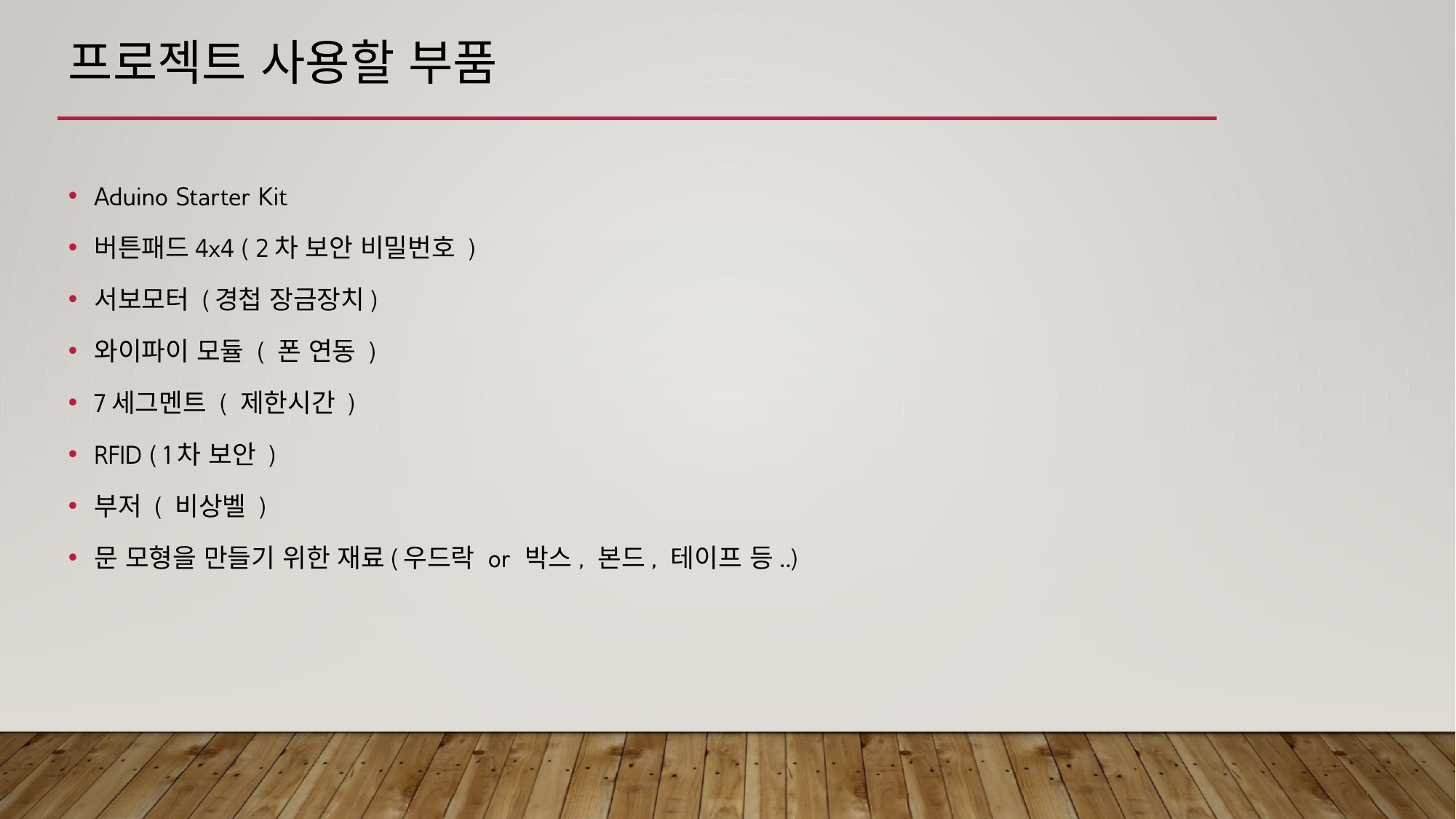

# 프로젝트 사용할 부품
Aduino Starter Kit
버튼패드4x4 ( 2차 보안 비밀번호 )
서보모터 (경첩 장금장치)
와이파이 모듈 ( 폰 연동 )
7세그멘트 ( 제한시간 )
RFID ( 1차 보안 )
부저 ( 비상벨 )
문 모형을 만들기 위한 재료(우드락 or 박스, 본드, 테이프 등..)